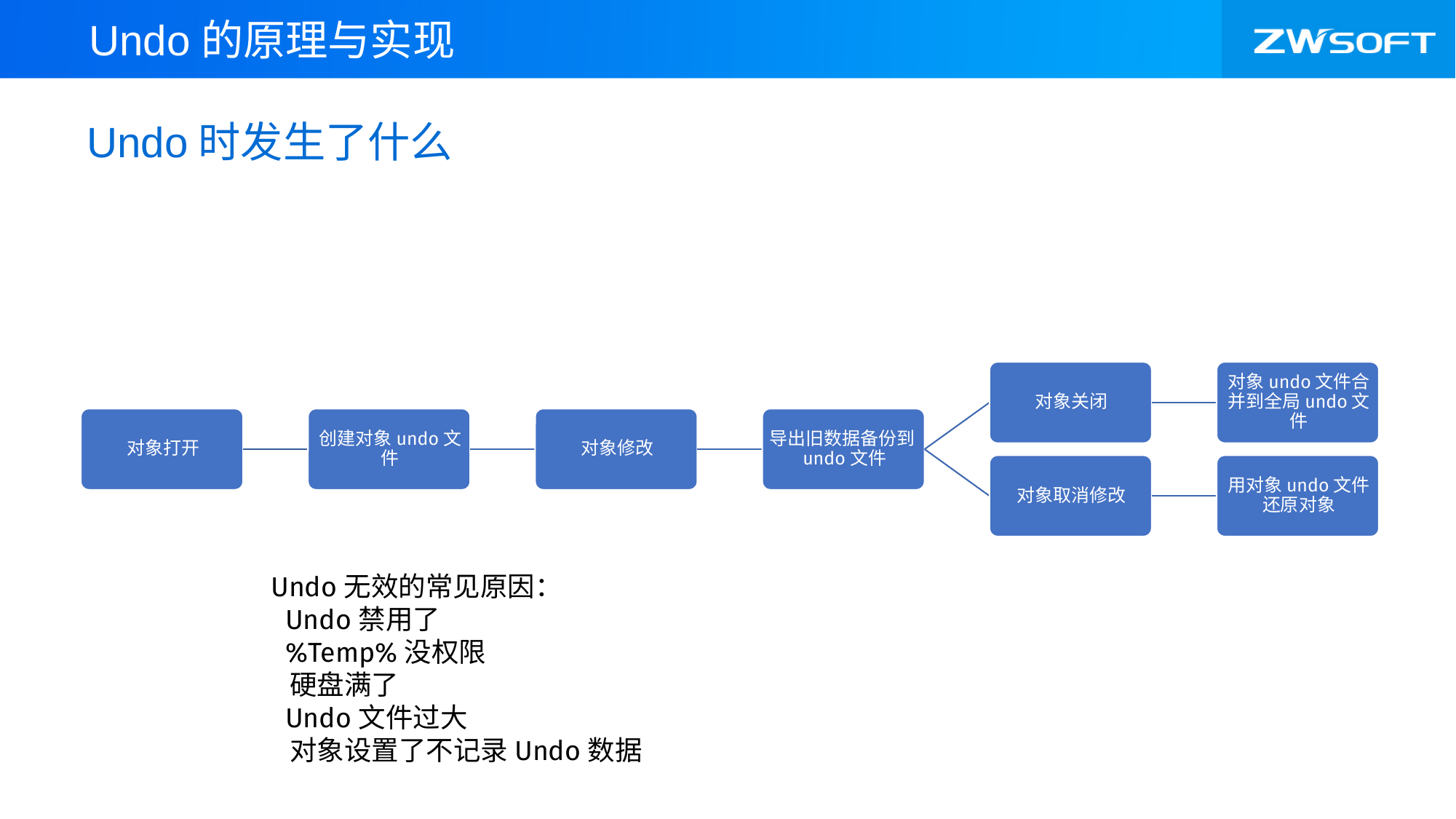

Undo的原理与实现
# Undo时发生了什么
对象打开

创建对象undo文件

对象修改

导出旧数据备份到undo文件

对象关闭

对象undo文件合并到全局undo文件

对象取消修改

用对象undo文件还原对象
Undo无效的常见原因：
  Undo禁用了
  %Temp%没权限
  硬盘满了
  Undo文件过大
  对象设置了不记录Undo数据